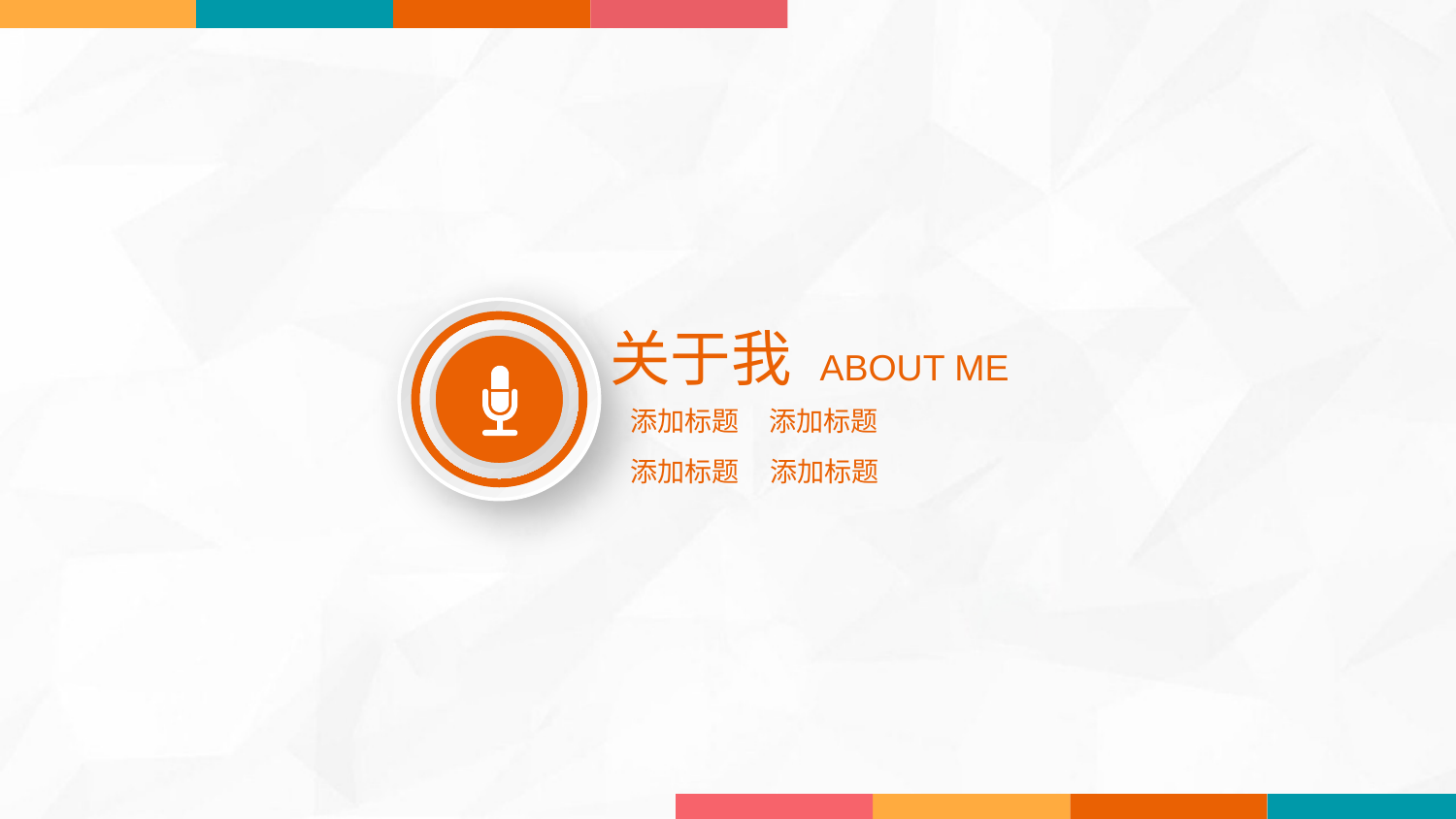

关于我 ABOUT ME
添加标题
添加标题
添加标题
添加标题